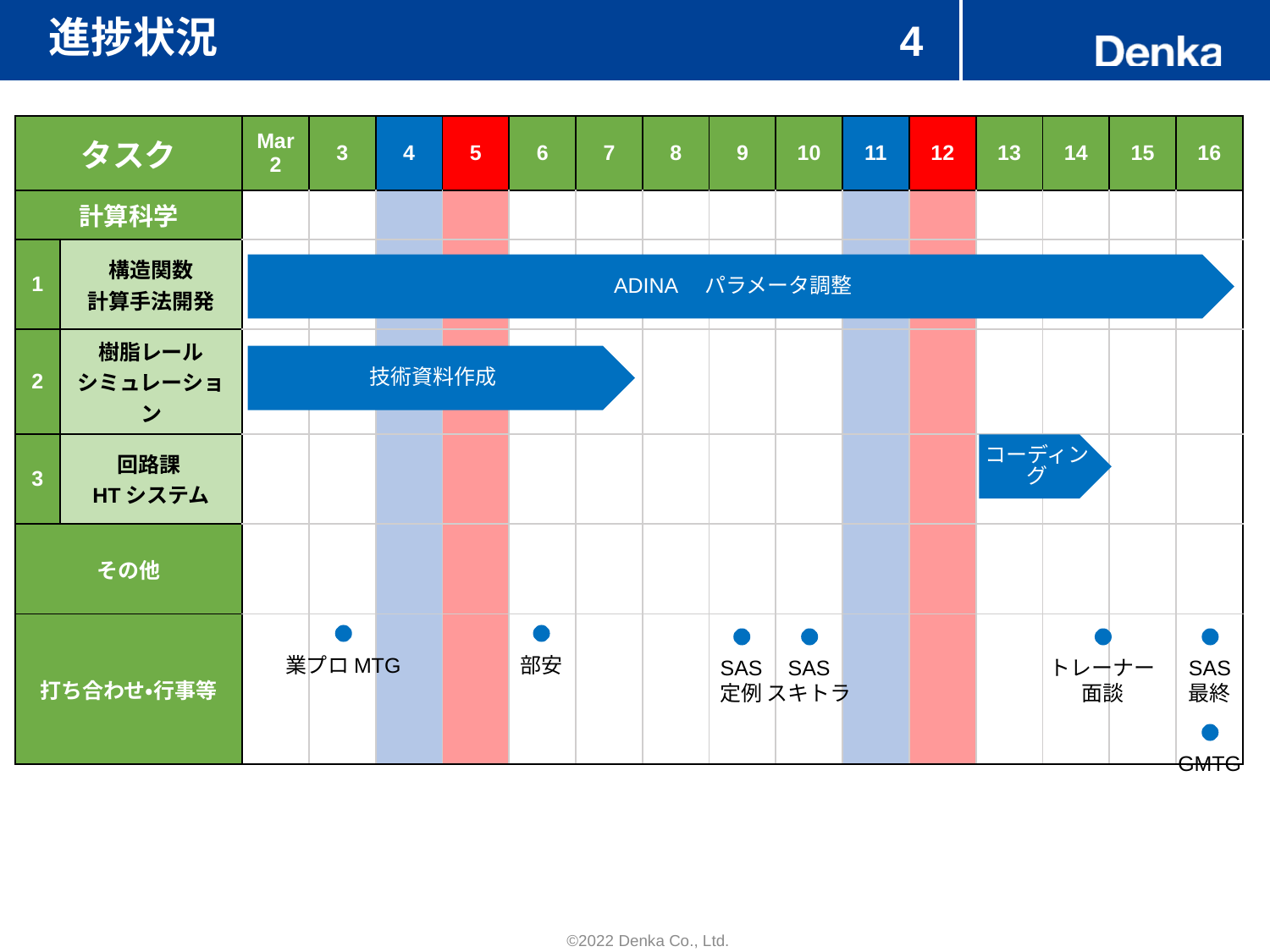

# 進捗状況
4
| タスク |  | Mar 2 | 3 | 4 | 5 | 6 | 7 | 8 | 9 | 10 | 11 | 12 | 13 | 14 | 15 | 16 |
| --- | --- | --- | --- | --- | --- | --- | --- | --- | --- | --- | --- | --- | --- | --- | --- | --- |
| 計算科学 |  |  |  |  |  |  |  |  |  |  |  |  |  |  |  |  |
| 1 | 構造関数 計算手法開発 |  |  |  |  |  |  |  |  |  |  |  |  |  |  |  |
| 2 | 樹脂レール シミュレーション |  |  |  |  |  |  |  |  |  |  |  |  |  |  |  |
| 3 | 回路課 HTシステム |  |  |  |  |  |  |  |  |  |  |  |  |  |  |  |
| その他 |  |  |  |  |  |  |  |  |  |  |  |  |  |  |  |  |
| 打ち合わせ・行事等 | 打ち合わせ |  |  |  |  |  |  |  |  |  |  |  |  |  |  |  |
ADINA　パラメータ調整
技術資料作成
コーディング

業プロMTG
部安
SAS
定例
SAS
スキトラ
トレーナー
面談
SAS
最終

GMTG